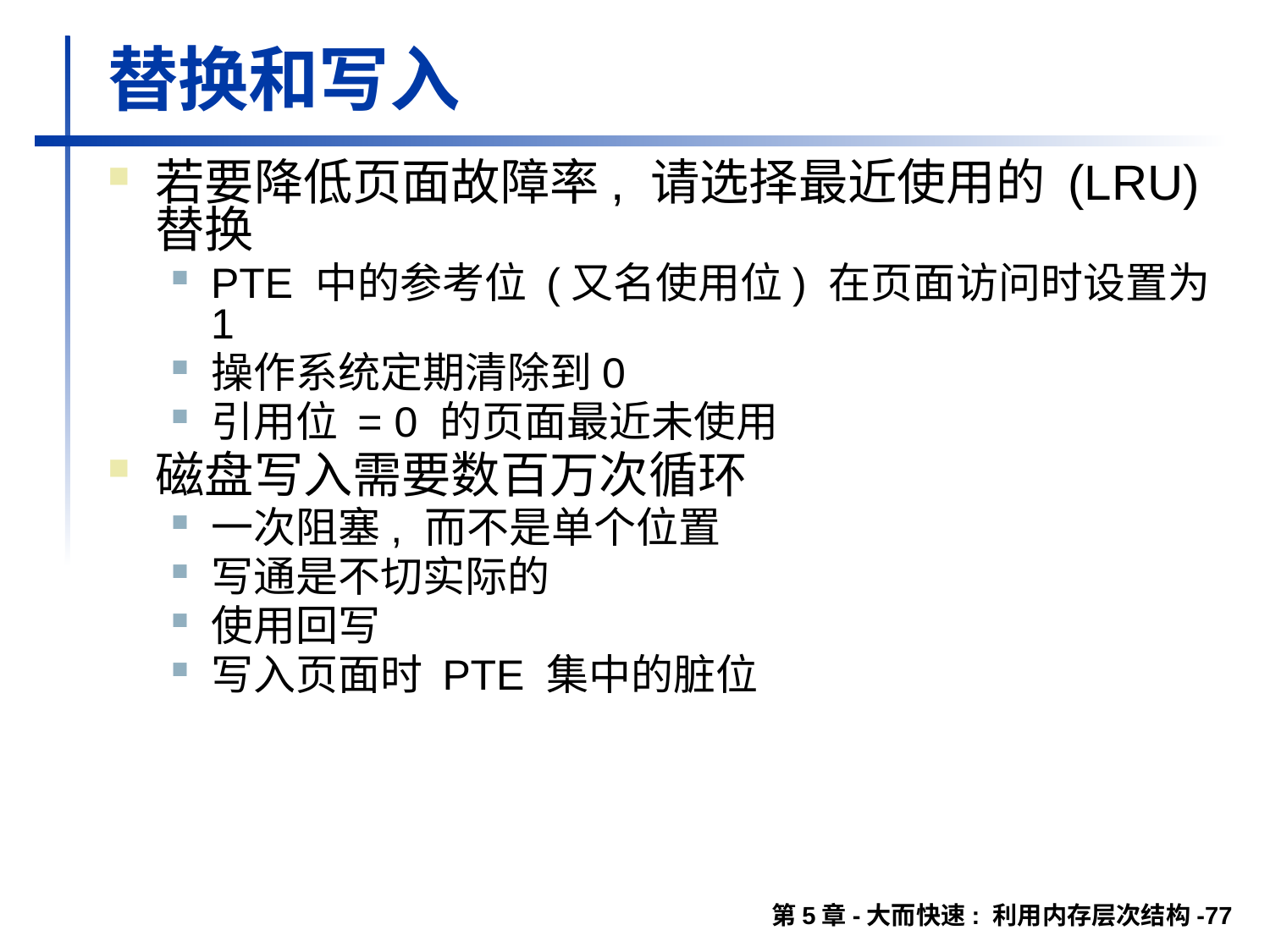

# 替换和写入
若要降低页面故障率, 请选择最近使用的 (LRU) 替换
PTE 中的参考位 (又名使用位) 在页面访问时设置为1
操作系统定期清除到0
引用位 = 0 的页面最近未使用
磁盘写入需要数百万次循环
一次阻塞, 而不是单个位置
写通是不切实际的
使用回写
写入页面时 PTE 集中的脏位
第5章-大而快速: 利用内存层次结构-77